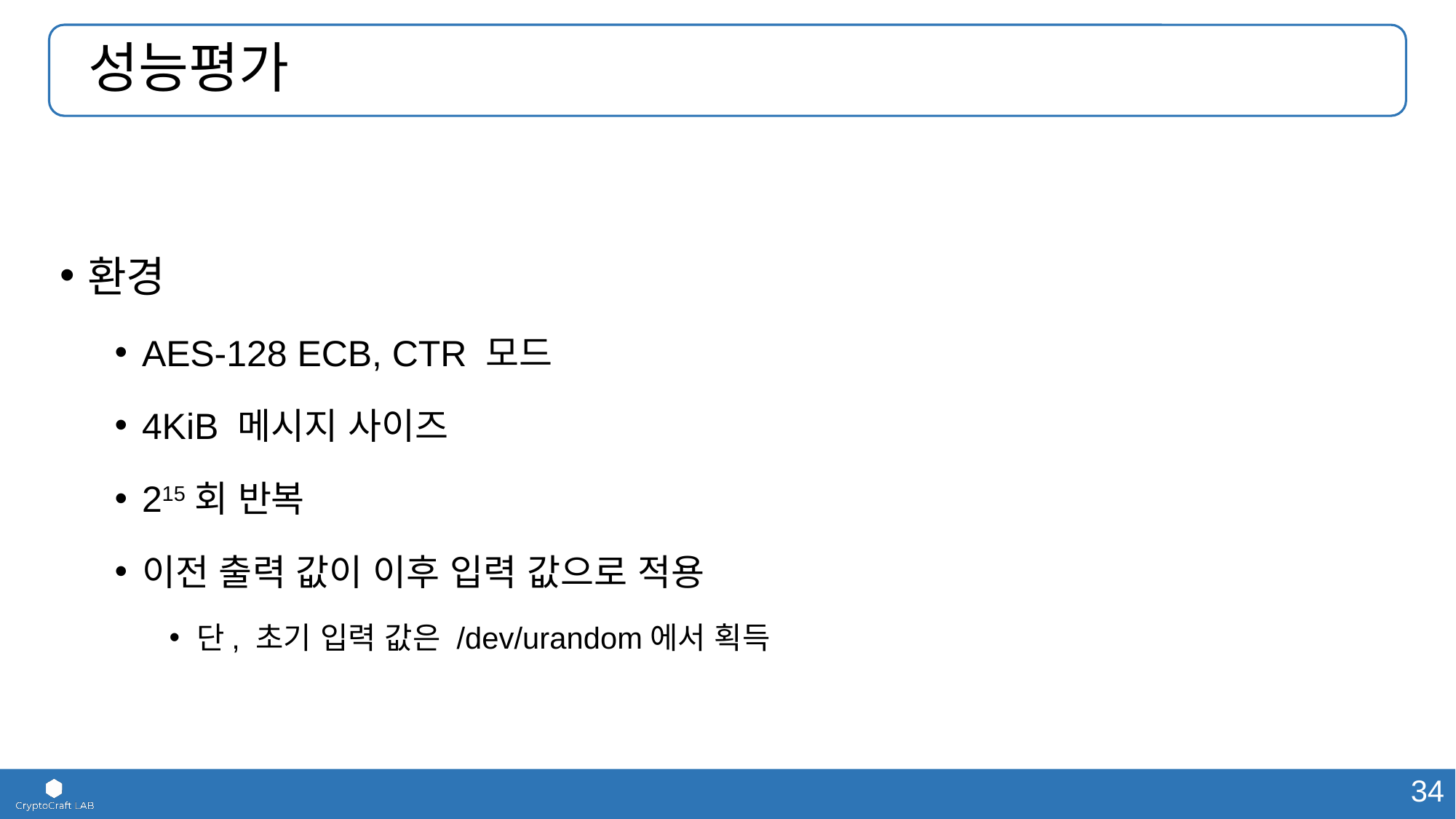

# 성능평가
환경
AES-128 ECB, CTR 모드
4KiB 메시지 사이즈
215회 반복
이전 출력 값이 이후 입력 값으로 적용
단, 초기 입력 값은 /dev/urandom에서 획득